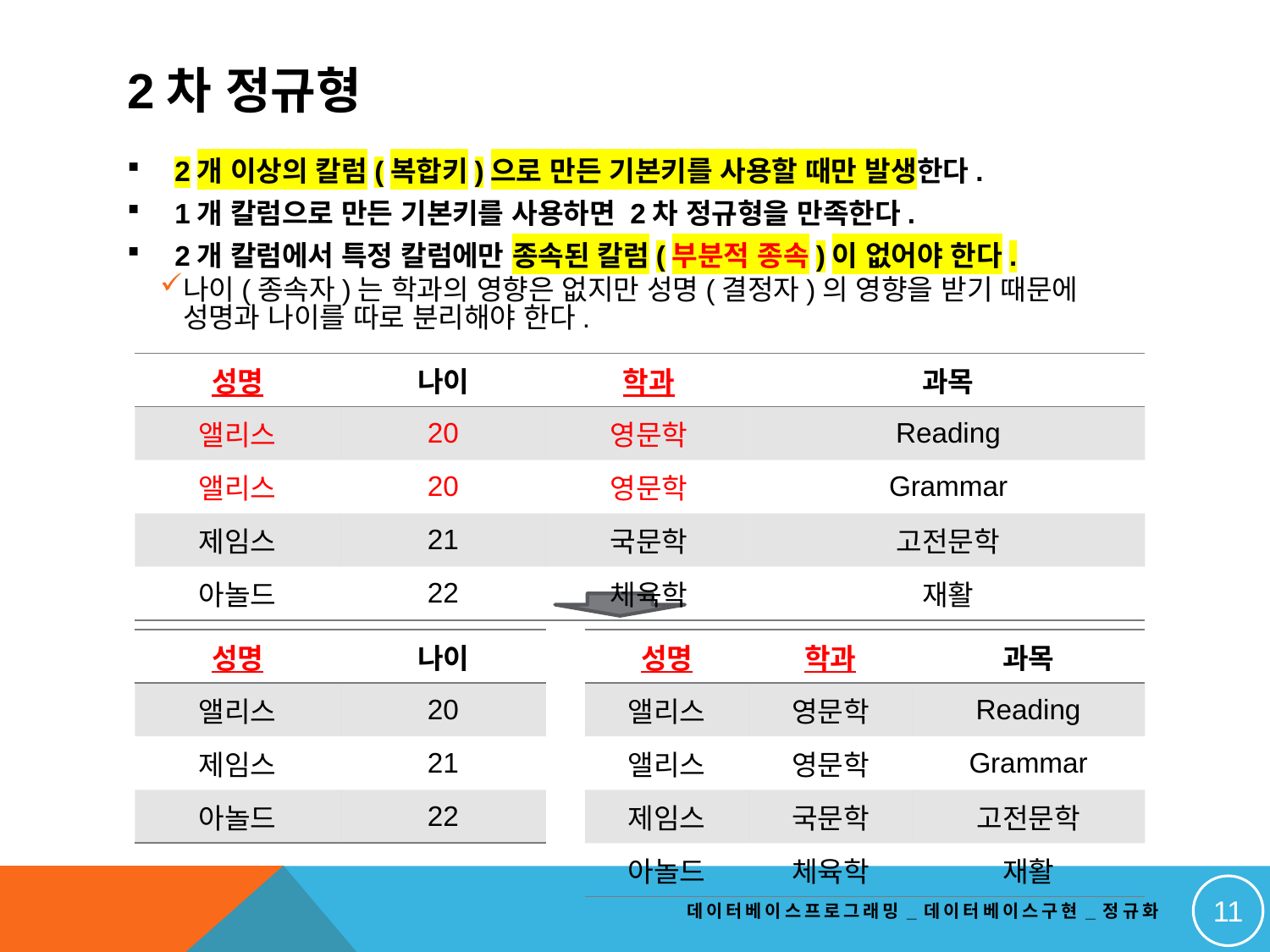

# 2차 정규형
2개 이상의 칼럼(복합키)으로 만든 기본키를 사용할 때만 발생한다.
1개 칼럼으로 만든 기본키를 사용하면 2차 정규형을 만족한다.
2개 칼럼에서 특정 칼럼에만 종속된 칼럼(부분적 종속)이 없어야 한다.
나이(종속자)는 학과의 영향은 없지만 성명(결정자)의 영향을 받기 때문에
성명과 나이를 따로 분리해야 한다.
| 성명 | 나이 | 학과 | 과목 |
| --- | --- | --- | --- |
| 앨리스 | 20 | 영문학 | Reading |
| 앨리스 | 20 | 영문학 | Grammar |
| 제임스 | 21 | 국문학 | 고전문학 |
| 아놀드 | 22 | 체육학 | 재활 |

| 성명 | 나이 |
| --- | --- |
| 앨리스 | 20 |
| 제임스 | 21 |
| 아놀드 | 22 |
| 성명 | 학과 | 과목 |
| --- | --- | --- |
| 앨리스 | 영문학 | Reading |
| 앨리스 | 영문학 | Grammar |
| 제임스 | 국문학 | 고전문학 |
| 아놀드 | 체육학 | 재활 |
11
데이터베이스프로그래밍_데이터베이스구현_정규화